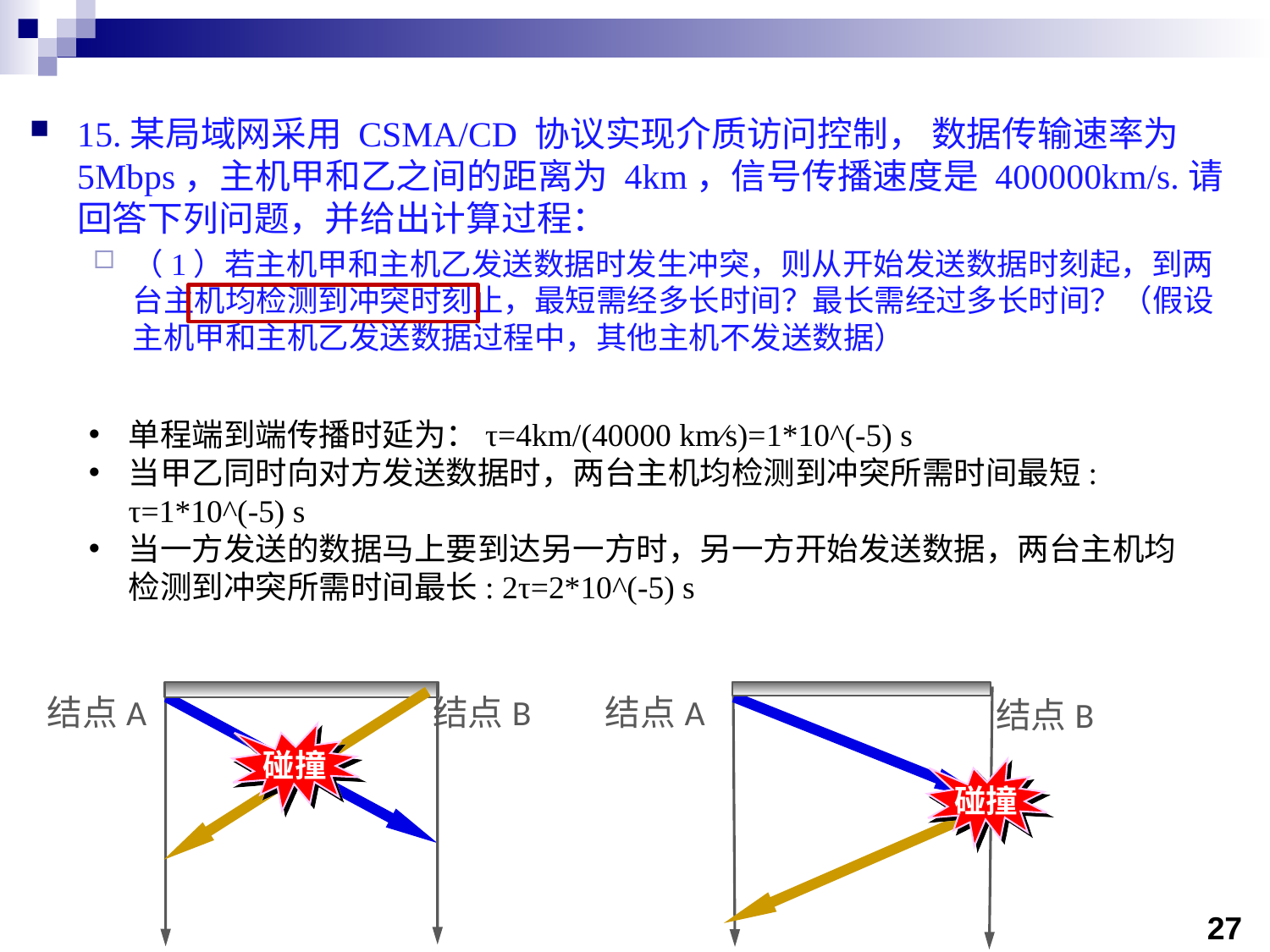

15.某局域网采用 CSMA/CD 协议实现介质访问控制， 数据传输速率为 5Mbps，主机甲和乙之间的距离为 4km，信号传播速度是 400000km/s.请回答下列问题，并给出计算过程：
（1）若主机甲和主机乙发送数据时发生冲突，则从开始发送数据时刻起，到两台主机均检测到冲突时刻止，最短需经多长时间？最长需经过多长时间？（假设主机甲和主机乙发送数据过程中，其他主机不发送数据）

单程端到端传播时延为：τ=4km/(40000 km⁄s)=1*10^(-5) s
当甲乙同时向对方发送数据时，两台主机均检测到冲突所需时间最短:  τ=1*10^(-5) s
当一方发送的数据马上要到达另一方时，另一方开始发送数据，两台主机均检测到冲突所需时间最长: 2τ=2*10^(-5) s

结点A
结点B

碰撞

结点A
结点B

碰撞

27